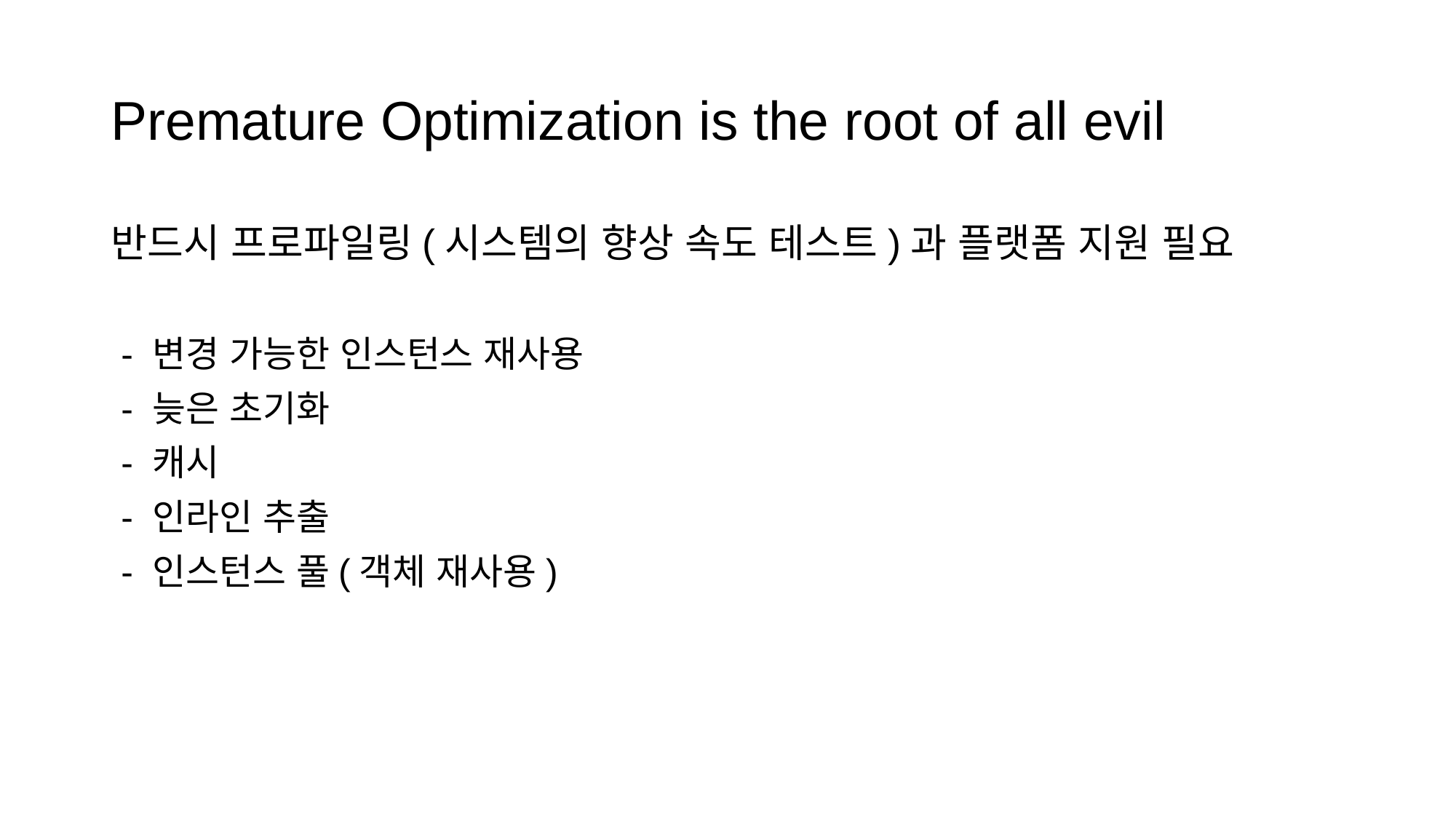

# Premature Optimization is the root of all evil
반드시 프로파일링(시스템의 향상 속도 테스트)과 플랫폼 지원 필요

 - 변경 가능한 인스턴스 재사용
 - 늦은 초기화
 - 캐시
 - 인라인 추출
 - 인스턴스 풀(객체 재사용)